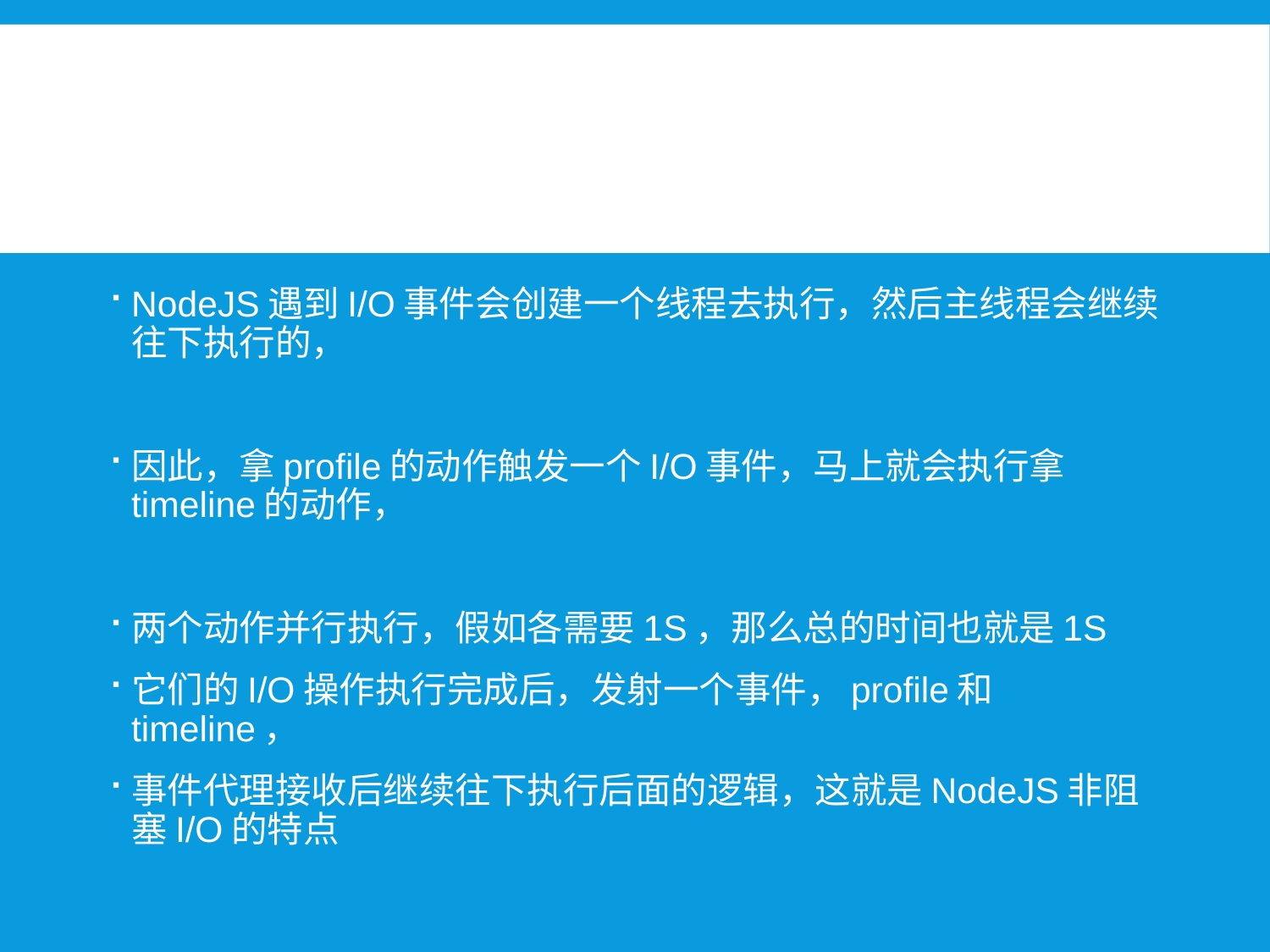

NodeJS遇到I/O事件会创建一个线程去执行，然后主线程会继续往下执行的，

因此，拿profile的动作触发一个I/O事件，马上就会执行拿timeline的动作，

两个动作并行执行，假如各需要1S，那么总的时间也就是1S
它们的I/O操作执行完成后，发射一个事件，profile和timeline，
事件代理接收后继续往下执行后面的逻辑，这就是NodeJS非阻塞I/O的特点